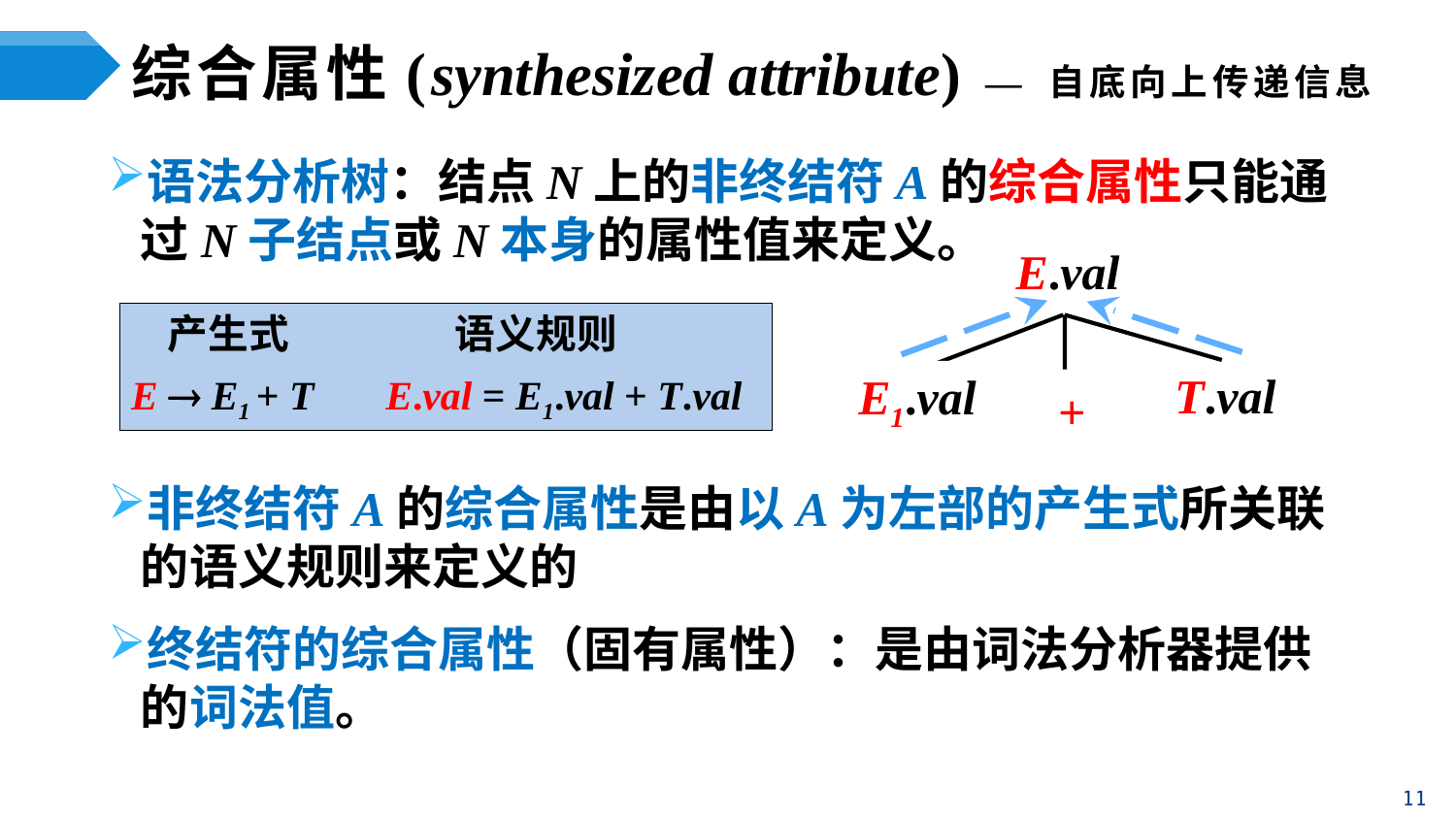

# 综合属性(synthesized attribute) — 自底向上传递信息
语法分析树：结点N上的非终结符A的综合属性只能通过N子结点或N本身的属性值来定义。

非终结符A的综合属性是由以A为左部的产生式所关联的语义规则来定义的
终结符的综合属性（固有属性）：是由词法分析器提供的词法值。
E.val

T.val
E1.val
+

   产生式                  语义规则
E → E1 + T       E.val = E1.val + T.val
11